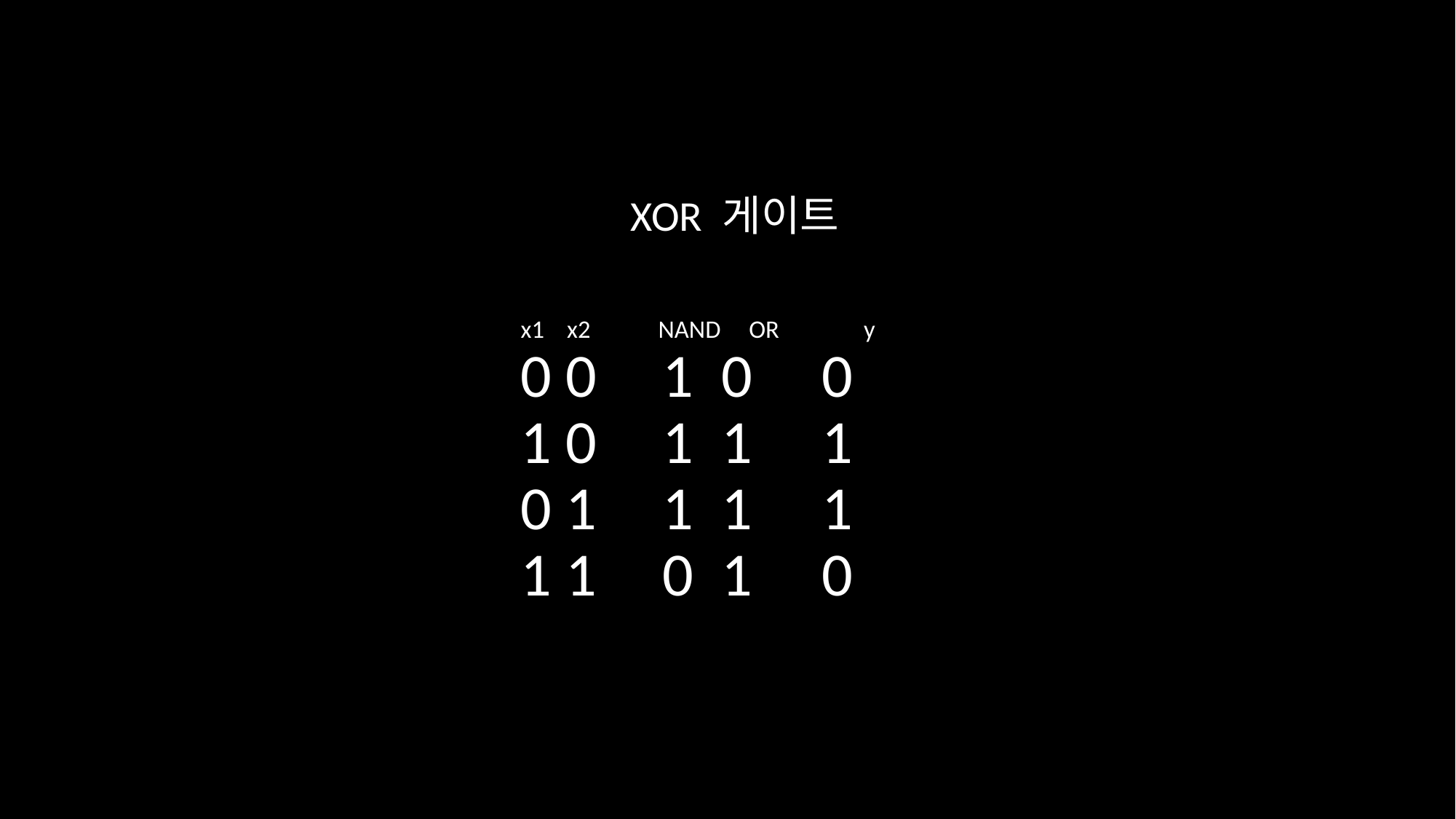

XOR 게이트
# x1    x2            NAND     OR               y 0 0 	   1	0	0 1 0 	   1	1	1 0 1	   1  	1	1 1 1	   0	1	0